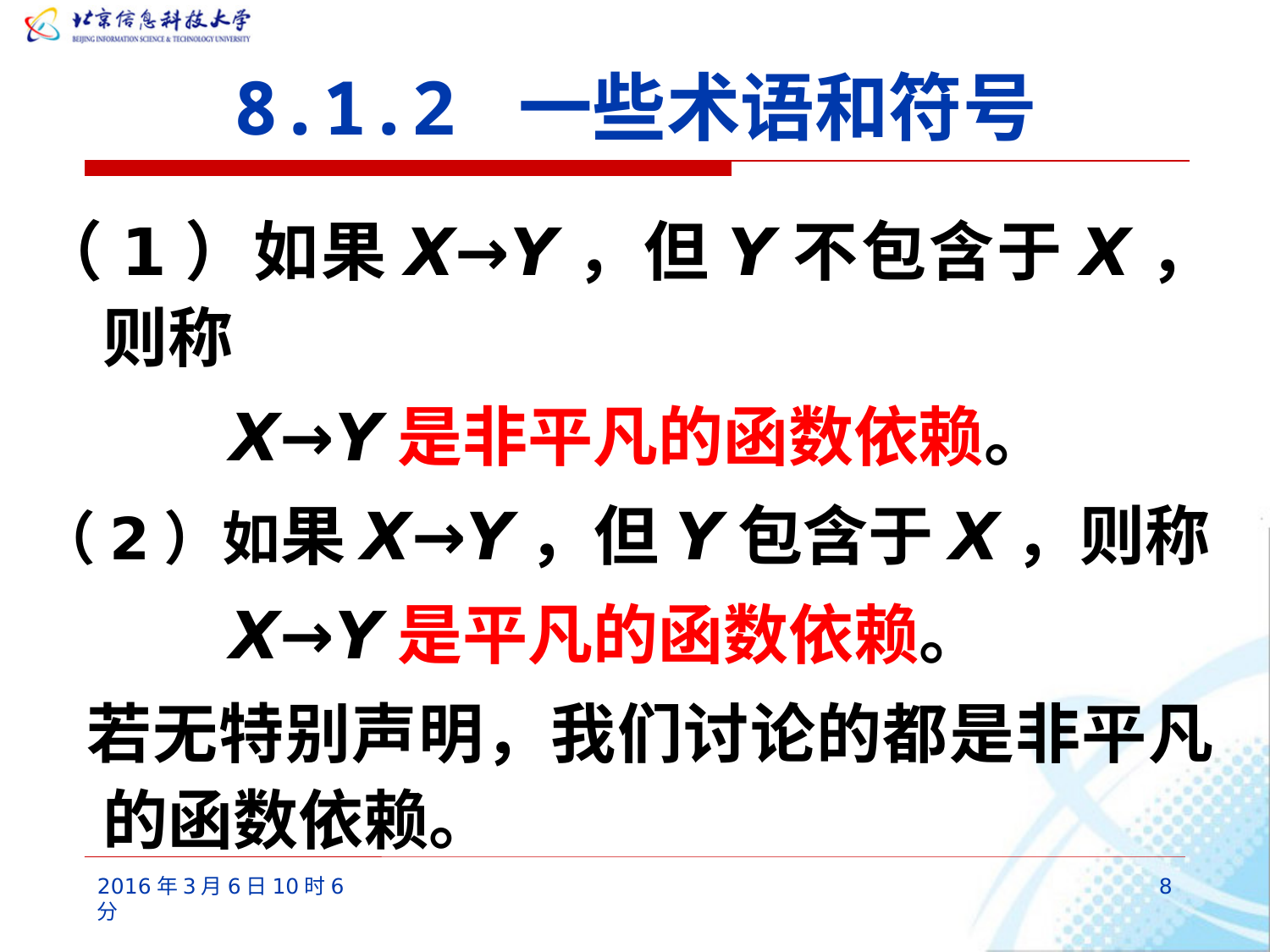

# 8.1.2 一些术语和符号
（1）如果X→Y，但Y不包含于X，则称
		X→Y是非平凡的函数依赖。
（2）如果X→Y，但Y包含于X，则称
		X→Y是平凡的函数依赖。
  若无特别声明，我们讨论的都是非平凡的函数依赖。
2016年3月6日10时6分
8